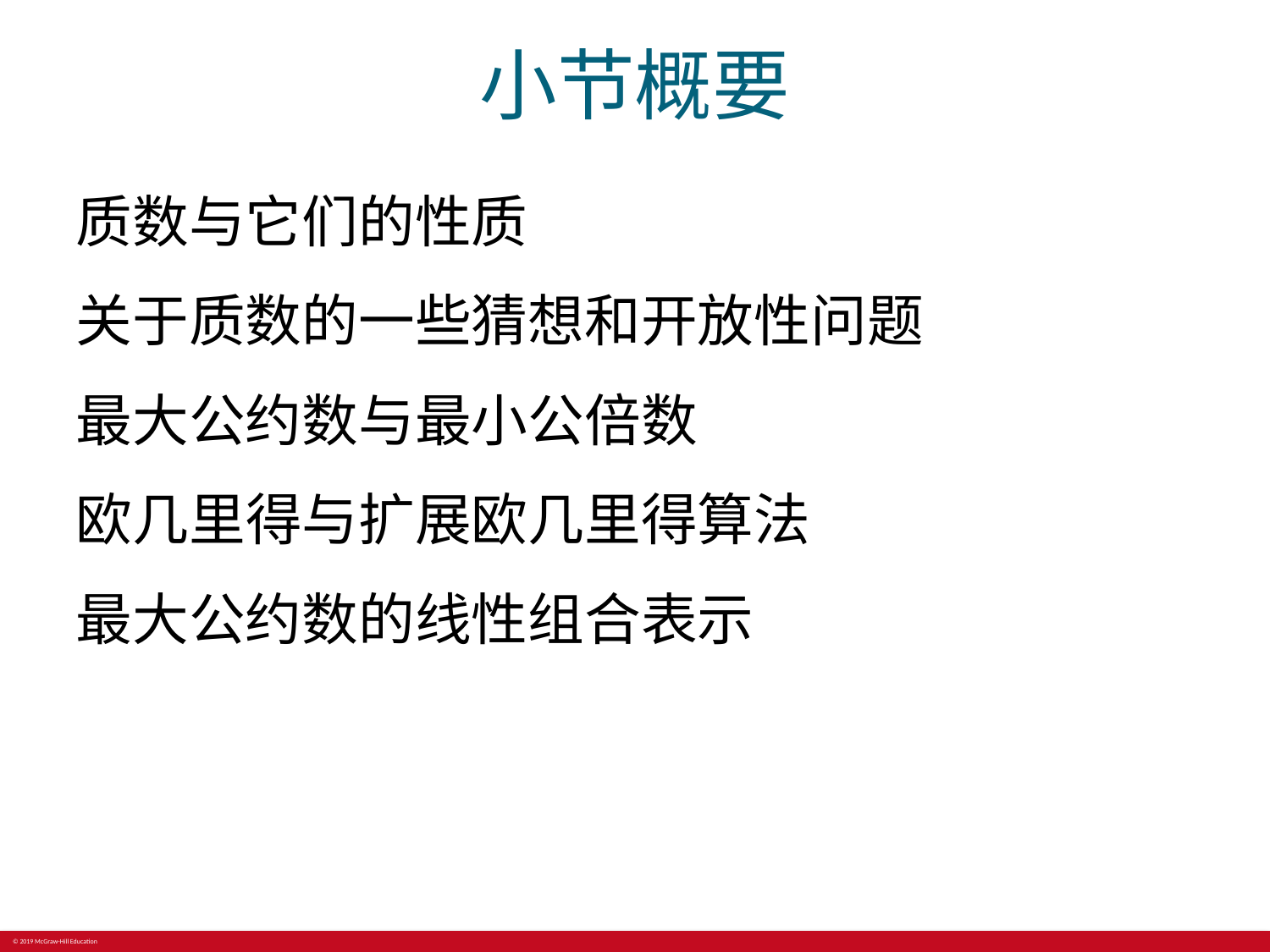

# 小节概要
质数与它们的性质
关于质数的一些猜想和开放性问题
最大公约数与最小公倍数
欧几里得与扩展欧几里得算法
最大公约数的线性组合表示